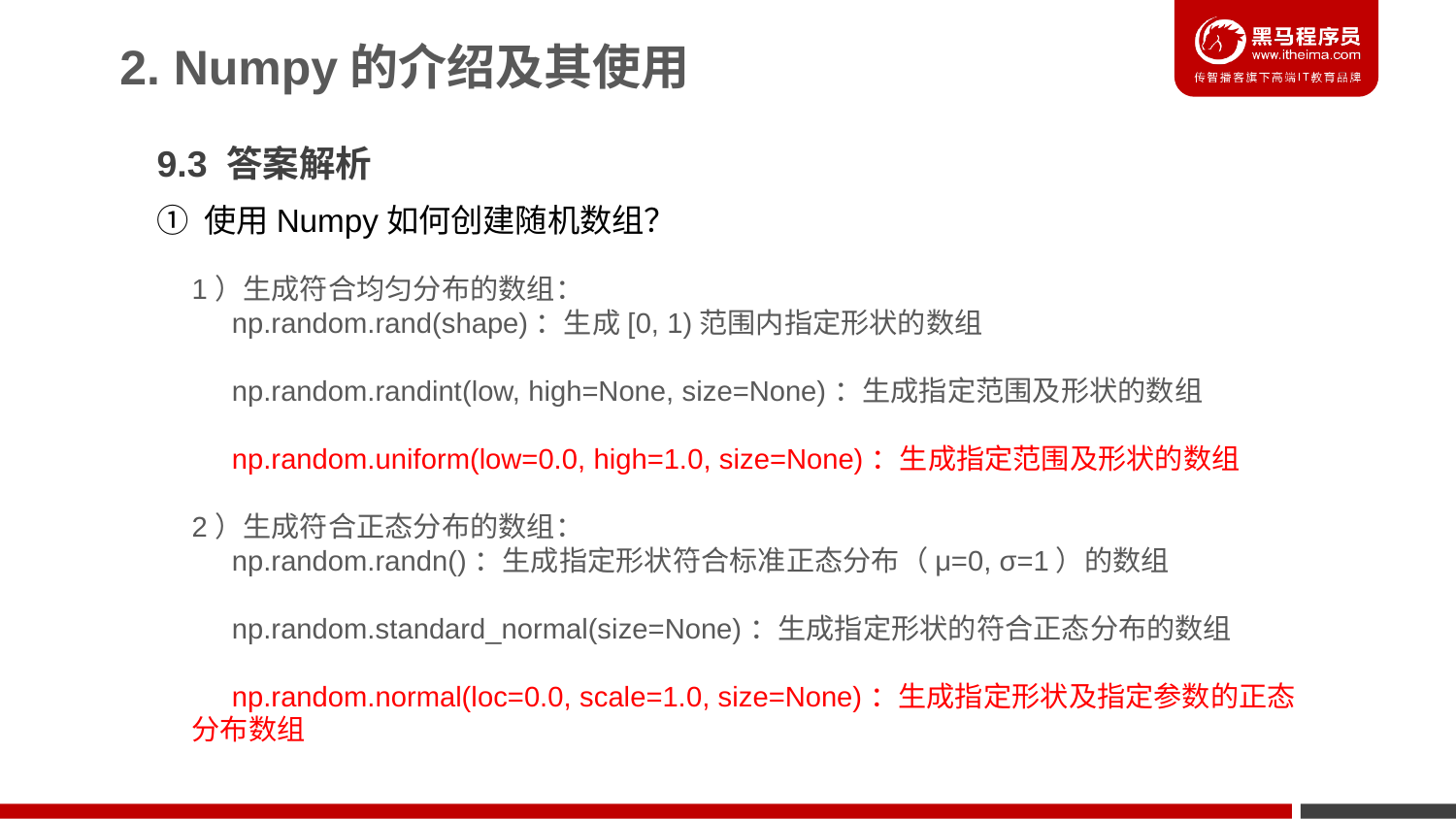

2. Numpy的介绍及其使用
9.3 答案解析
① 使用Numpy如何创建随机数组？
1）生成符合均匀分布的数组：
     np.random.rand(shape)：生成[0, 1)范围内指定形状的数组

     np.random.randint(low, high=None, size=None)：生成指定范围及形状的数组

     np.random.uniform(low=0.0, high=1.0, size=None)：生成指定范围及形状的数组

2）生成符合正态分布的数组：
     np.random.randn()：生成指定形状符合标准正态分布（μ=0, σ=1）的数组

     np.random.standard_normal(size=None)：生成指定形状的符合正态分布的数组

     np.random.normal(loc=0.0, scale=1.0, size=None)：生成指定形状及指定参数的正态分布数组